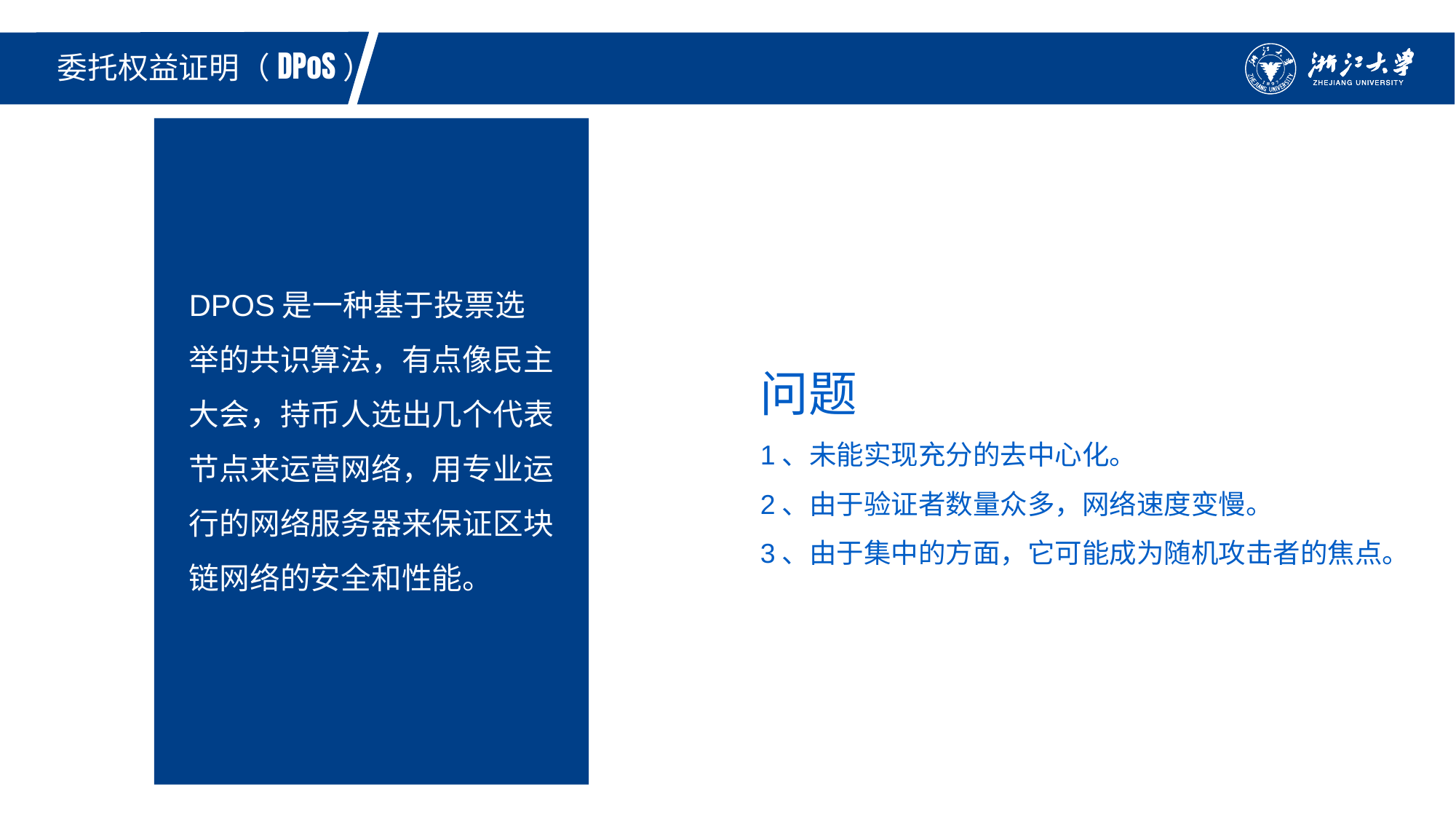

委托权益证明（DPoS）

DPOS是一种基于投票选举的共识算法，有点像民主大会，持币人选出几个代表节点来运营网络，用专业运行的网络服务器来保证区块链网络的安全和性能。
问题
1、未能实现充分的去中心化。
2、由于验证者数量众多，网络速度变慢。
3、由于集中的方面，它可能成为随机攻击者的焦点。